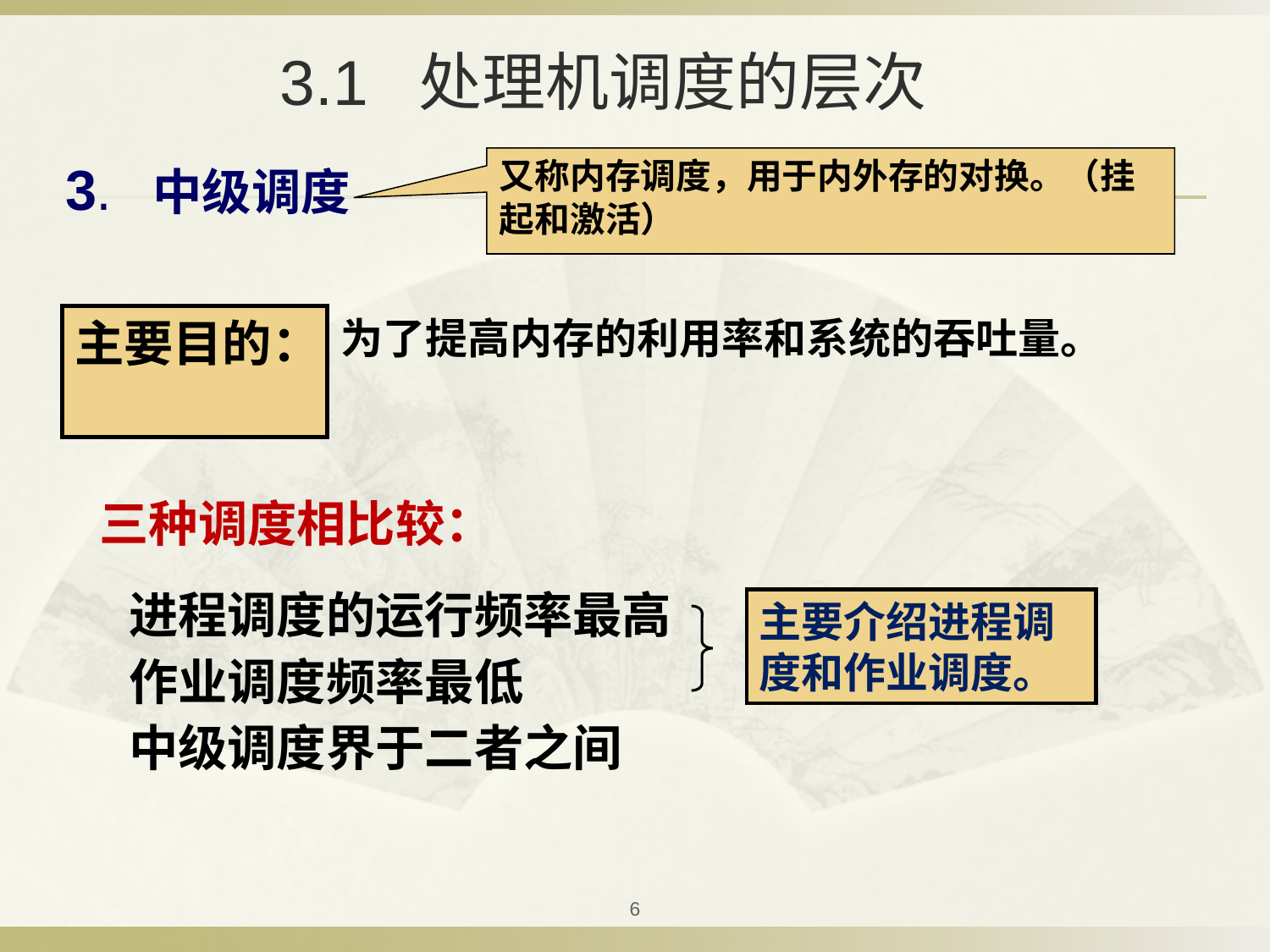

# 3.1  处理机调度的层次
3.  中级调度
又称内存调度，用于内外存的对换。（挂起和激活）
主要目的：
为了提高内存的利用率和系统的吞吐量。
三种调度相比较：
进程调度的运行频率最高
作业调度频率最低
中级调度界于二者之间
主要介绍进程调度和作业调度。

6